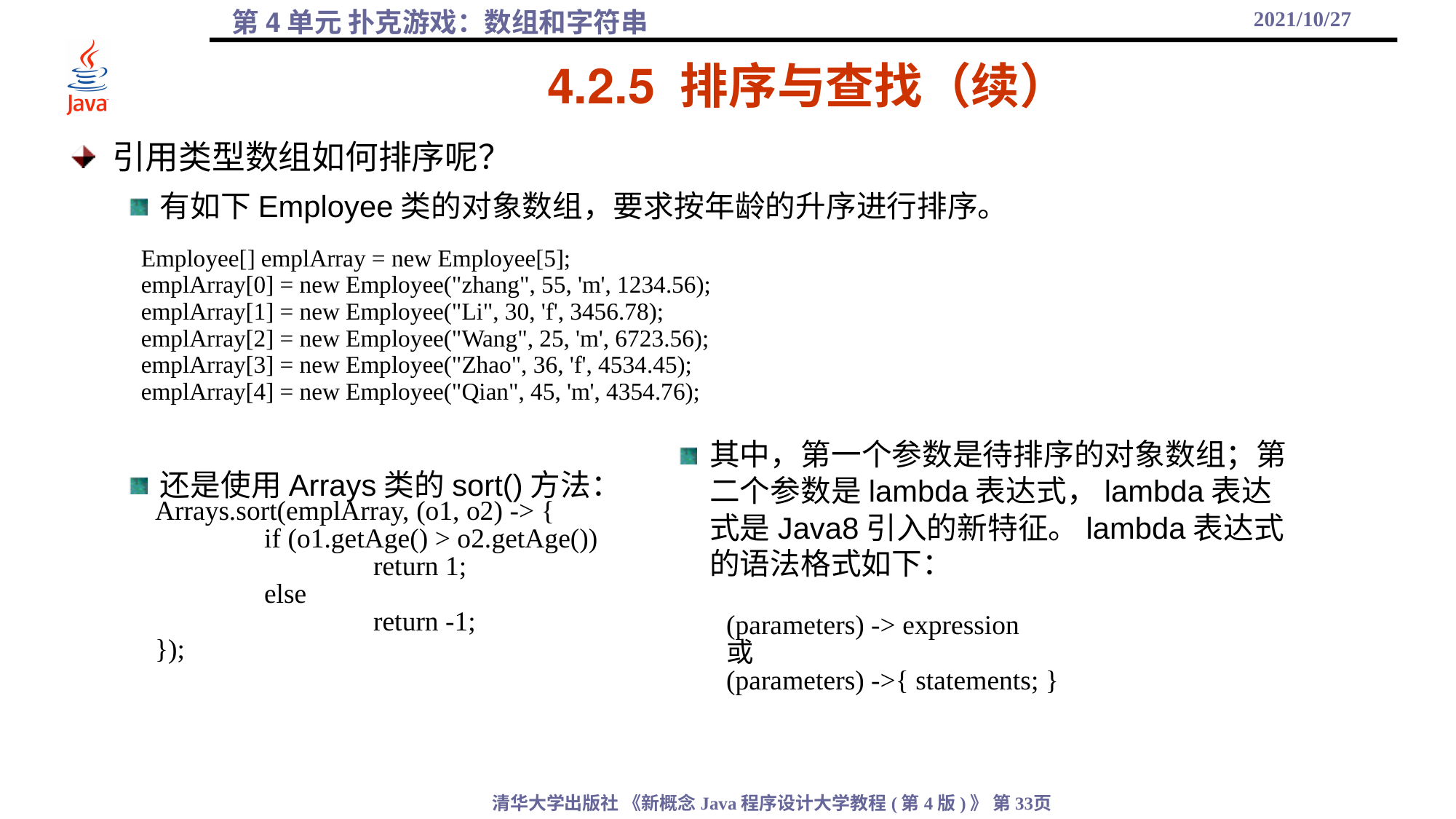

2021/10/27
# 4.2.5 排序与查找（续）
引用类型数组如何排序呢？
有如下Employee类的对象数组，要求按年龄的升序进行排序。

还是使用Arrays类的sort()方法：
Employee[] emplArray = new Employee[5];
emplArray[0] = new Employee("zhang", 55, 'm', 1234.56);
emplArray[1] = new Employee("Li", 30, 'f', 3456.78);
emplArray[2] = new Employee("Wang", 25, 'm', 6723.56);
emplArray[3] = new Employee("Zhao", 36, 'f', 4534.45);
emplArray[4] = new Employee("Qian", 45, 'm', 4354.76);

其中，第一个参数是待排序的对象数组；第二个参数是lambda表达式，lambda表达式是Java8引入的新特征。lambda表达式的语法格式如下：
Arrays.sort(emplArray, (o1, o2) -> {
	if (o1.getAge() > o2.getAge())
		return 1;
	else
		return -1;
});
(parameters) -> expression
或
(parameters) ->{ statements; }